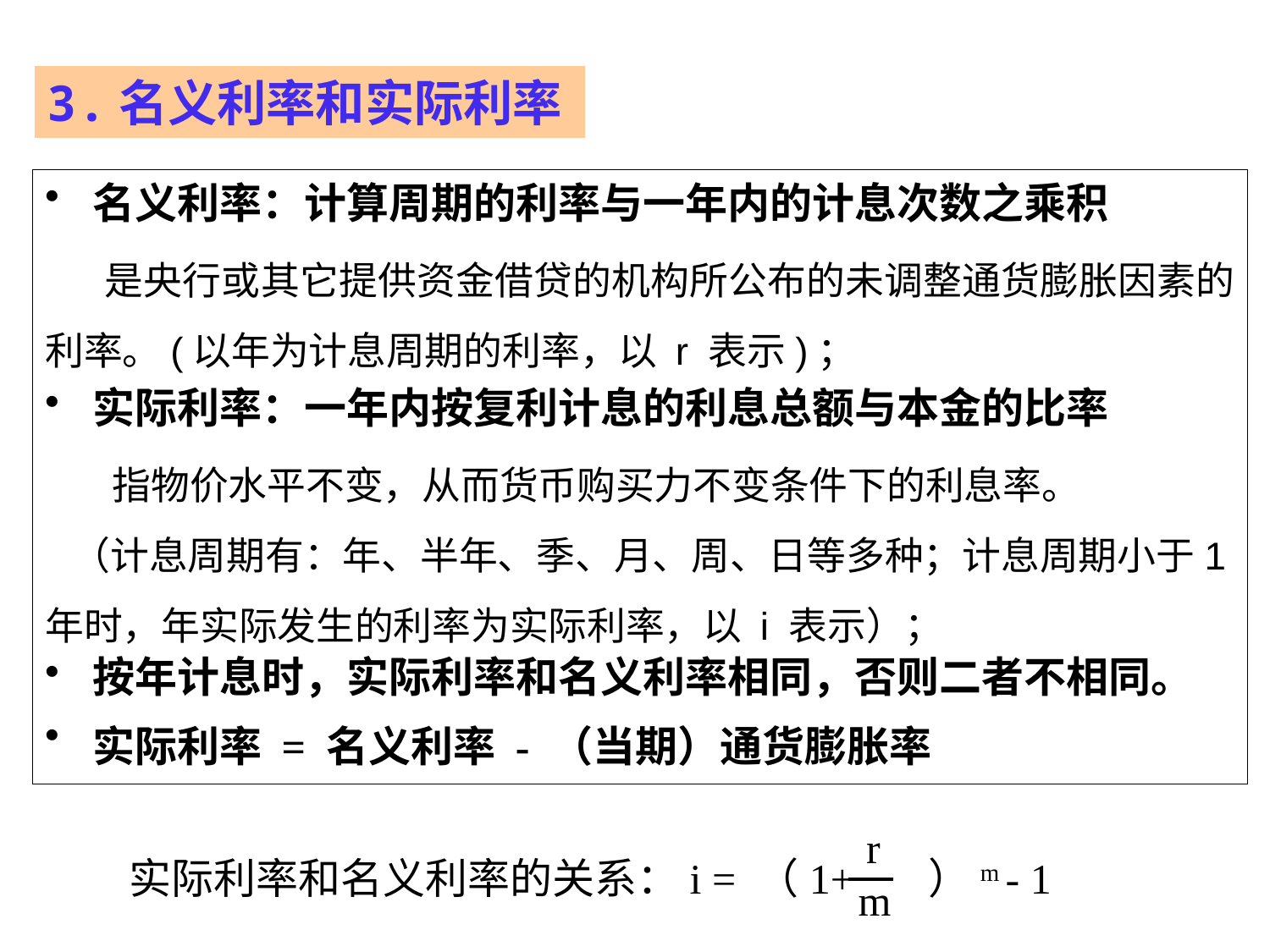

3.名义利率和实际利率
名义利率：计算周期的利率与一年内的计息次数之乘积
     是央行或其它提供资金借贷的机构所公布的未调整通货膨胀因素的利率。(以年为计息周期的利率，以 r 表示)；
实际利率：一年内按复利计息的利息总额与本金的比率
      指物价水平不变，从而货币购买力不变条件下的利息率。
  （计息周期有：年、半年、季、月、周、日等多种；计息周期小于1年时，年实际发生的利率为实际利率，以 i 表示）；
按年计息时，实际利率和名义利率相同，否则二者不相同。
实际利率 = 名义利率 - （当期）通货膨胀率
r
实际利率和名义利率的关系：i = （1+      ）m - 1
m